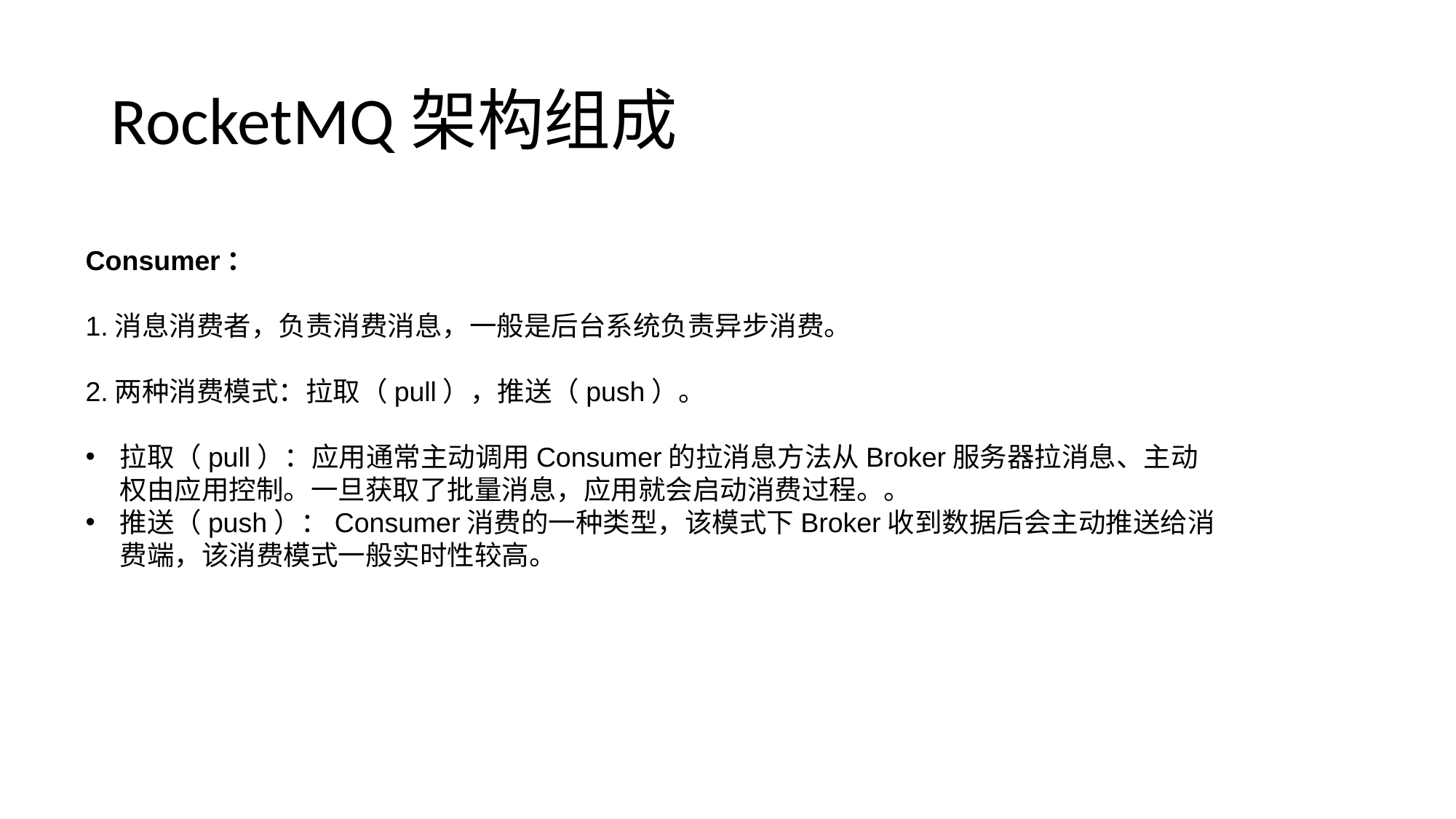

# RocketMQ架构组成
Consumer：

1.消息消费者，负责消费消息，一般是后台系统负责异步消费。

2.两种消费模式：拉取（pull），推送（push）。

拉取（pull）：应用通常主动调用Consumer的拉消息方法从Broker服务器拉消息、主动权由应用控制。一旦获取了批量消息，应用就会启动消费过程。。
推送（push）：Consumer消费的一种类型，该模式下Broker收到数据后会主动推送给消费端，该消费模式一般实时性较高。